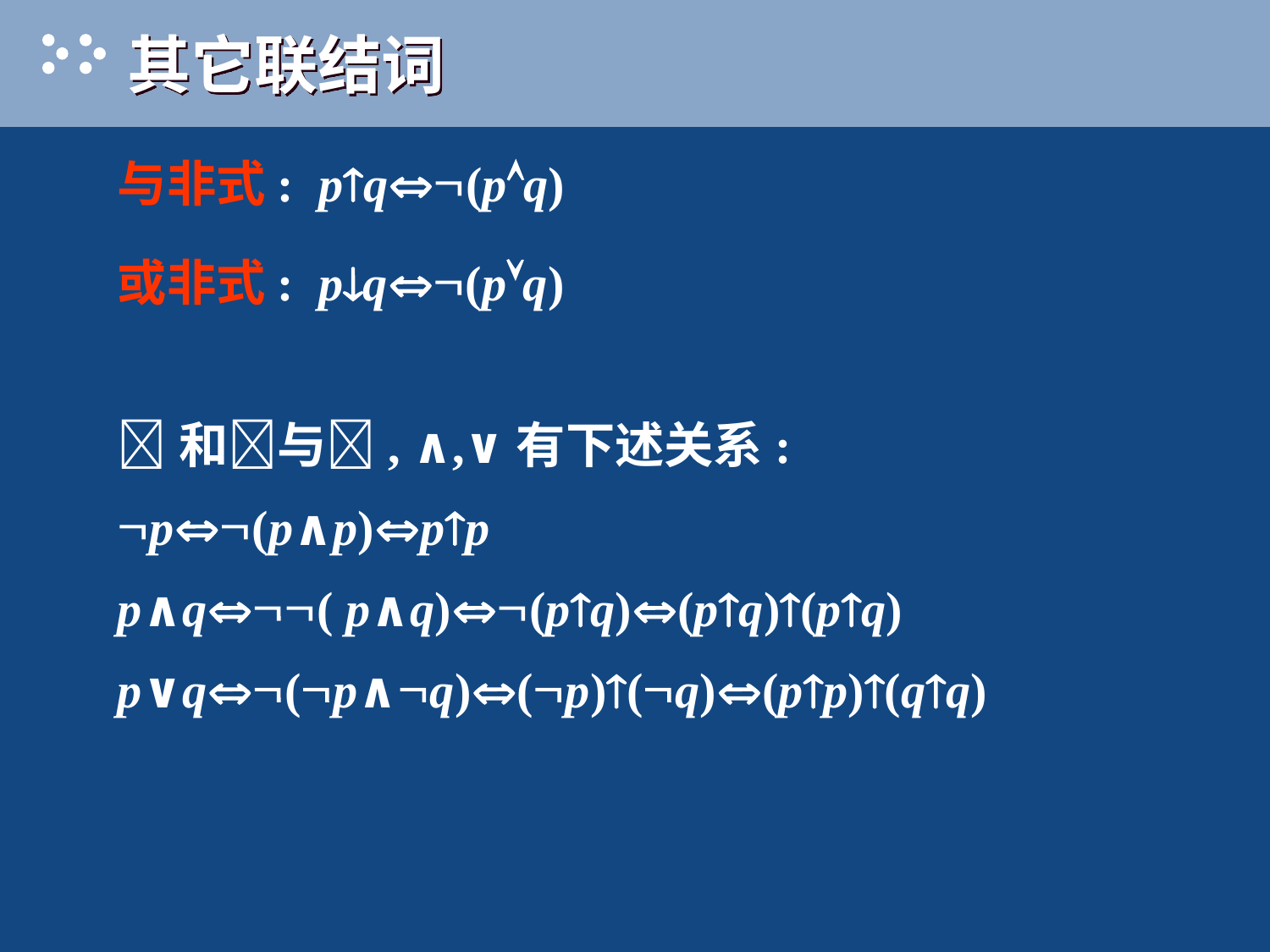

# 其它联结词
与非式:  p↑q⇔¬(p∧q)
或非式:  p↓q⇔¬(p∨q)

↑和↓与¬, ∧,∨有下述关系:
¬p⇔¬(p∧p)⇔p↑p
p∧q⇔¬¬( p∧q)⇔¬(p↑q)⇔(p↑q)↑(p↑q)
p∨q⇔¬(¬p∧¬q)⇔(¬p)↑(¬q)⇔(p↑p)↑(q↑q)